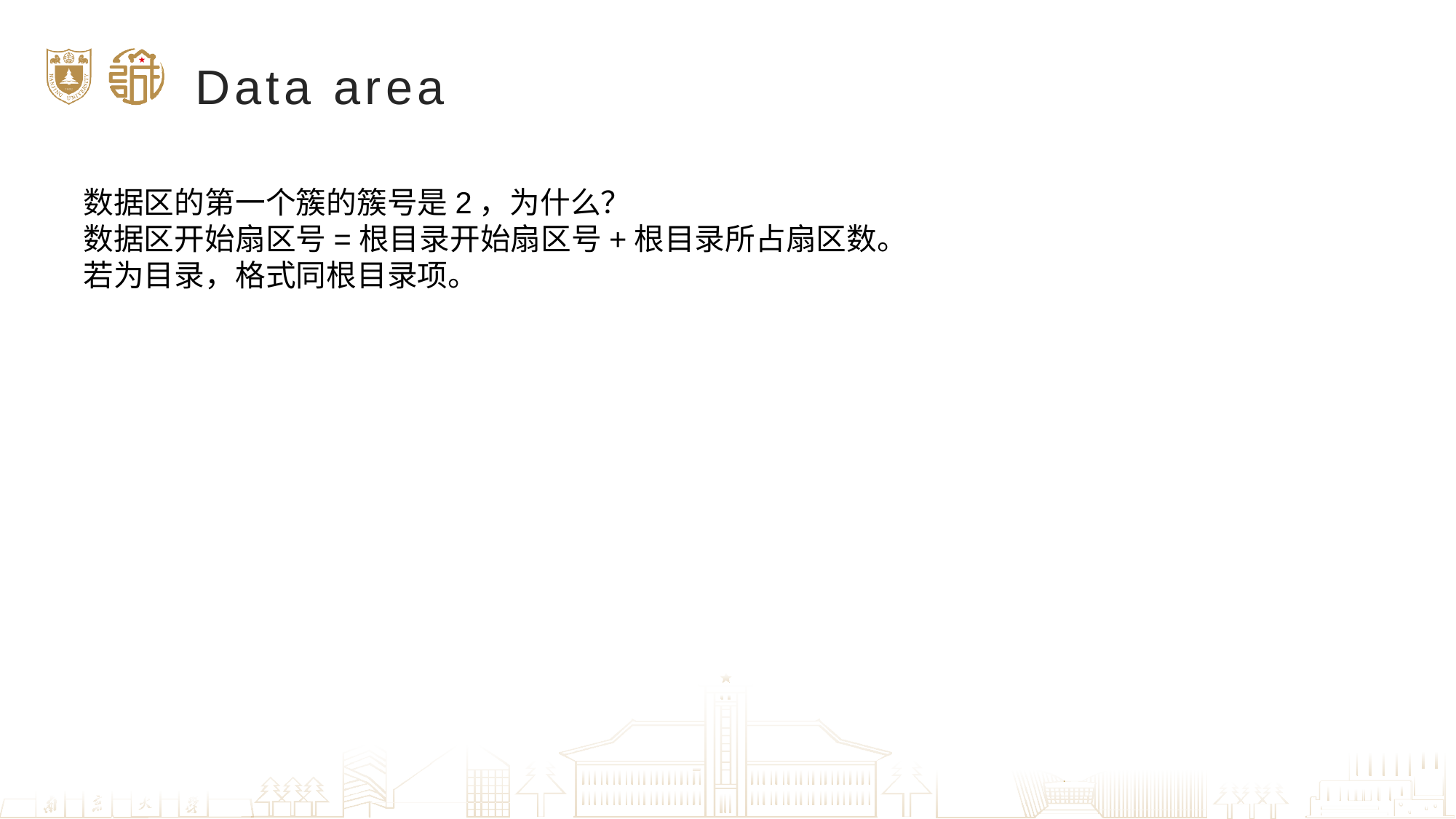

数据区的第一个簇的簇号是2，为什么？
数据区开始扇区号=根目录开始扇区号+根目录所占扇区数。
若为目录，格式同根目录项。
# Data area